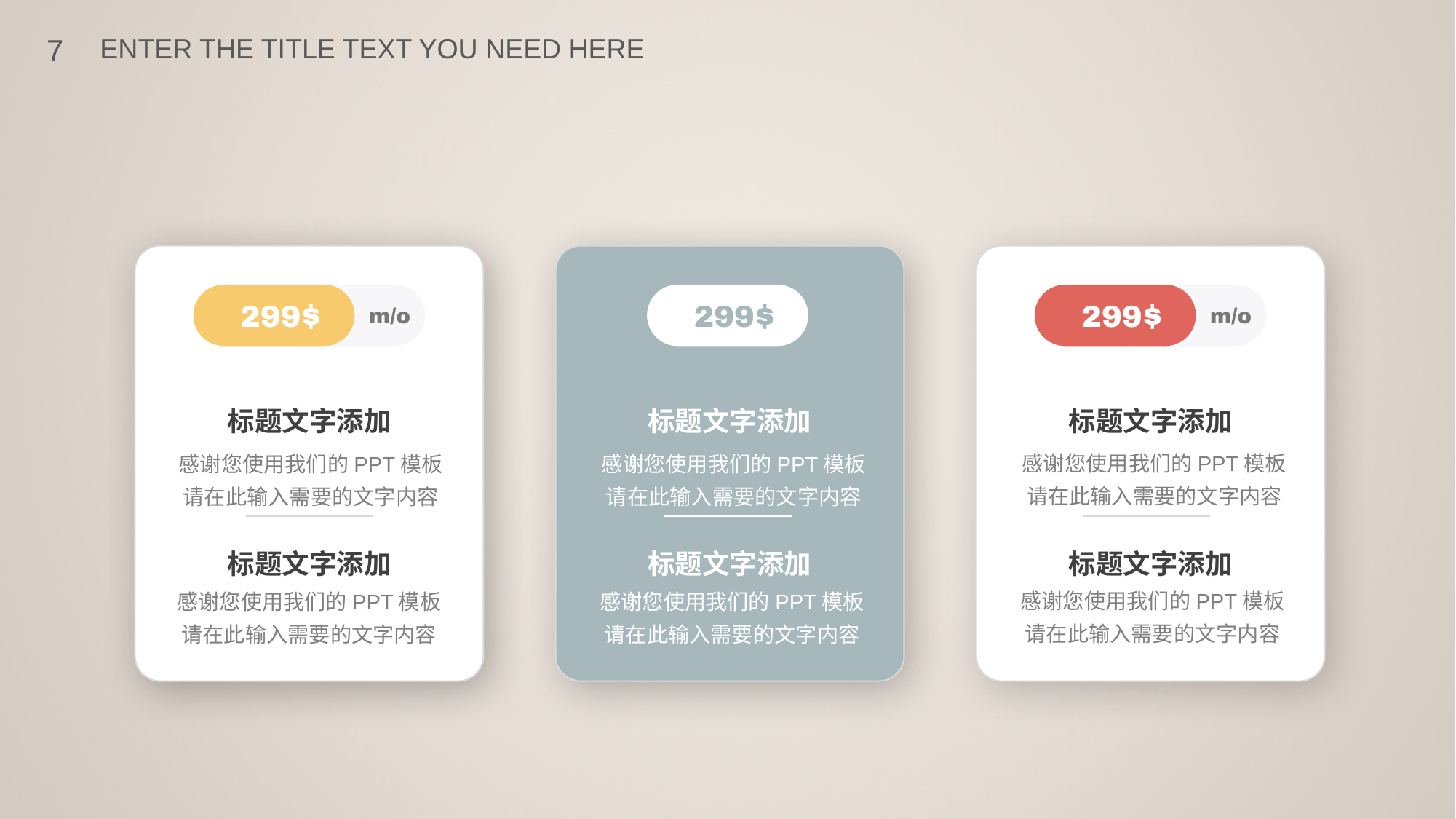

ENTER THE TITLE TEXT YOU NEED HERE

299$
299$
299$
m/o
m/o
标题文字添加
标题文字添加
标题文字添加
感谢您使用我们的PPT模板
请在此输入需要的文字内容
感谢您使用我们的PPT模板
请在此输入需要的文字内容
感谢您使用我们的PPT模板
请在此输入需要的文字内容

标题文字添加
标题文字添加
标题文字添加
感谢您使用我们的PPT模板
请在此输入需要的文字内容
感谢您使用我们的PPT模板
请在此输入需要的文字内容
感谢您使用我们的PPT模板
请在此输入需要的文字内容